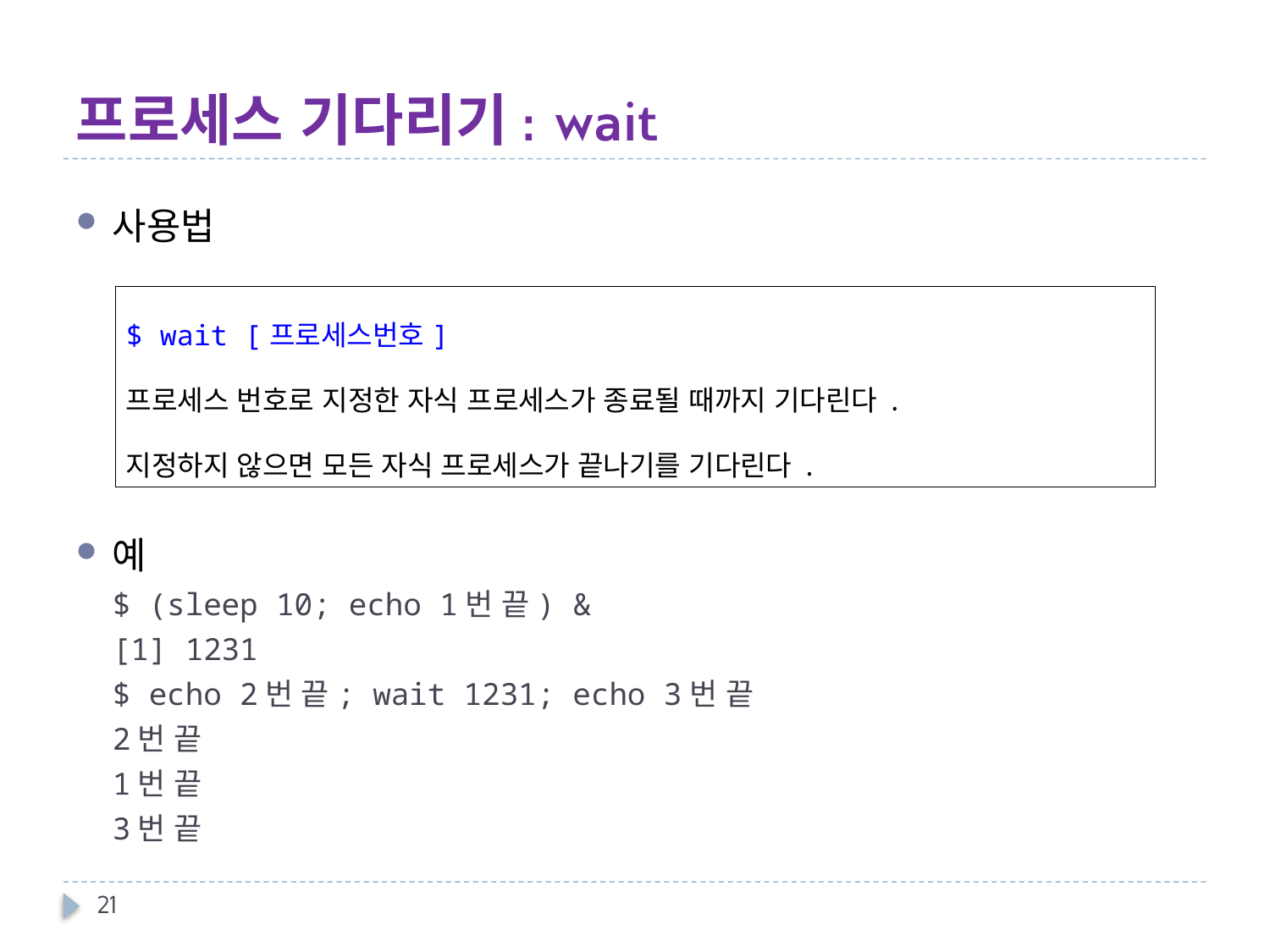

# 프로세스 기다리기: wait
사용법

예
$ (sleep 10; echo 1번 끝) &
[1] 1231
$ echo 2번 끝; wait 1231; echo 3번 끝
2번 끝
1번 끝
3번 끝

| $ wait [프로세스번호] 프로세스 번호로 지정한 자식 프로세스가 종료될 때까지 기다린다. 지정하지 않으면 모든 자식 프로세스가 끝나기를 기다린다. |
| --- |
21